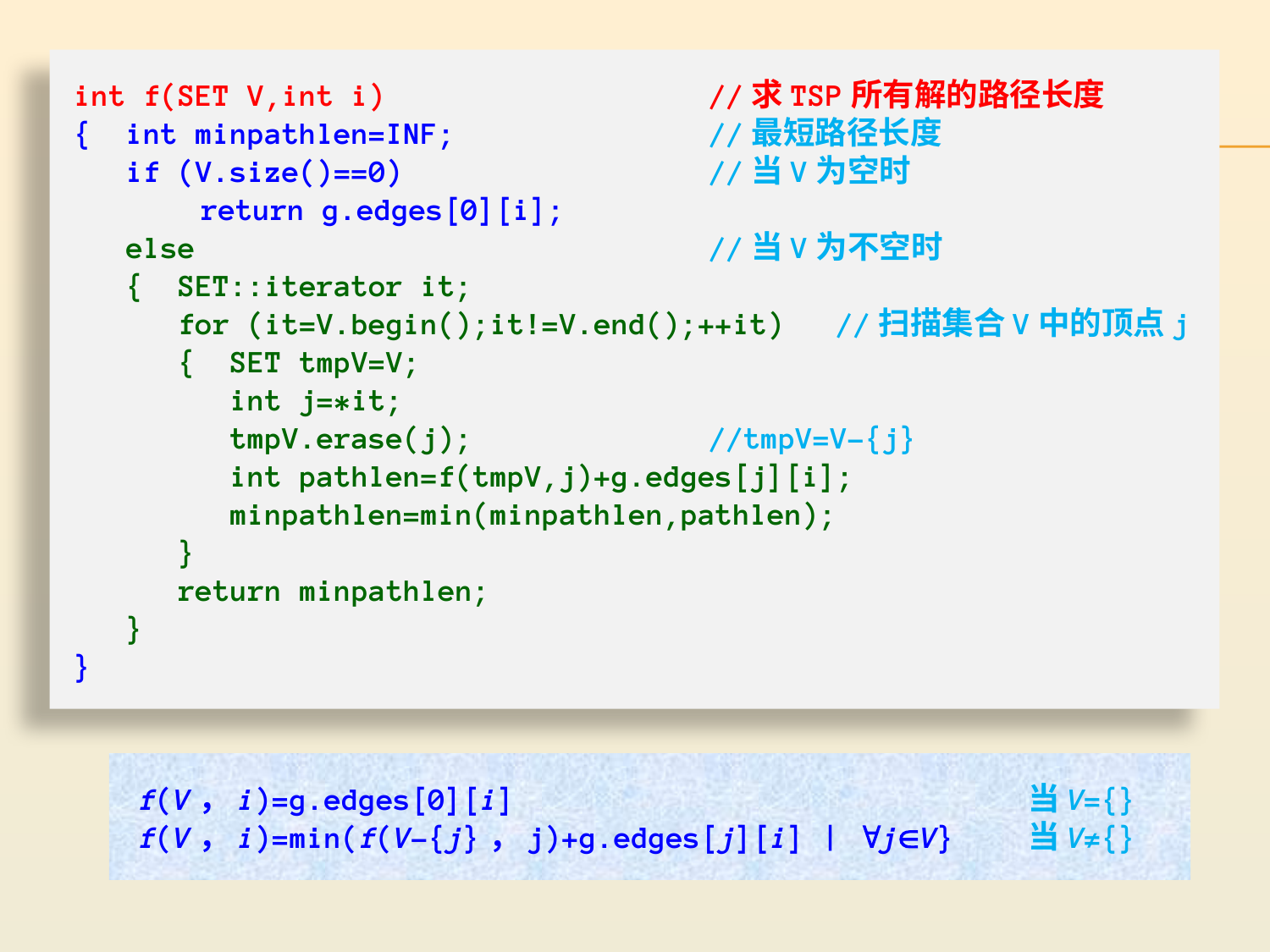

int f(SET V,int i)			//求TSP所有解的路径长度
{  int minpathlen=INF;		//最短路径长度
   if (V.size()==0)			//当V为空时
	return g.edges[0][i];
   else					//当V为不空时
   {  SET::iterator it;
      for (it=V.begin();it!=V.end();++it)	//扫描集合V中的顶点j
      {  SET tmpV=V;
         int j=*it;
         tmpV.erase(j);		//tmpV=V-{j}
         int pathlen=f(tmpV,j)+g.edges[j][i];
         minpathlen=min(minpathlen,pathlen);
      }
      return minpathlen;
   }
}
f(V，i)=g.edges[0][i]					当V={}
f(V，i)=min(f(V-{j}，j)+g.edges[j][i] | ∀j∈V}	当V≠{}